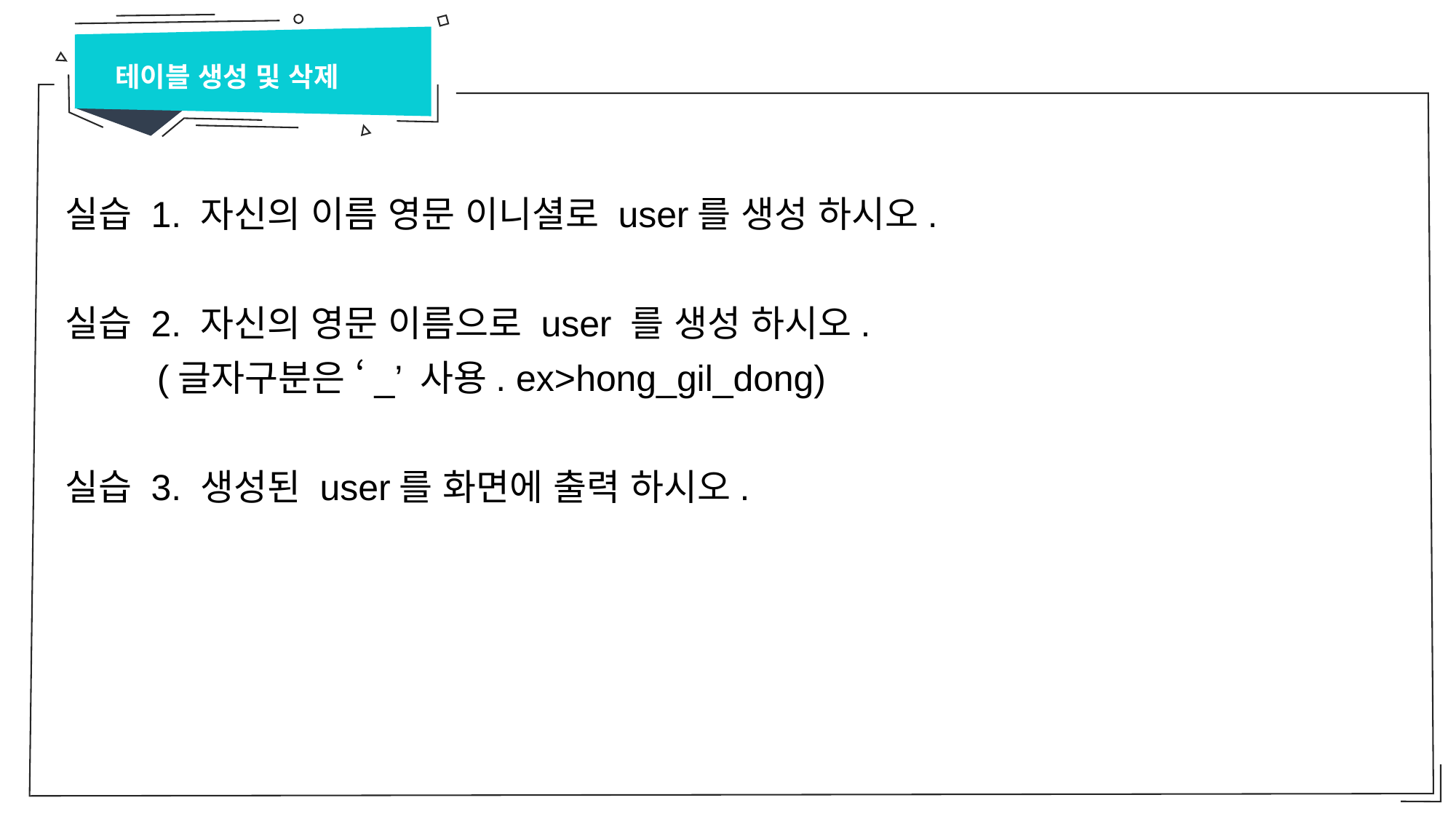

테이블 생성 및 삭제
실습 1. 자신의 이름 영문 이니셜로 user를 생성 하시오.

실습 2. 자신의 영문 이름으로 user 를 생성 하시오.
         (글자구분은 ‘_’ 사용. ex>hong_gil_dong)

실습 3. 생성된 user를 화면에 출력 하시오.